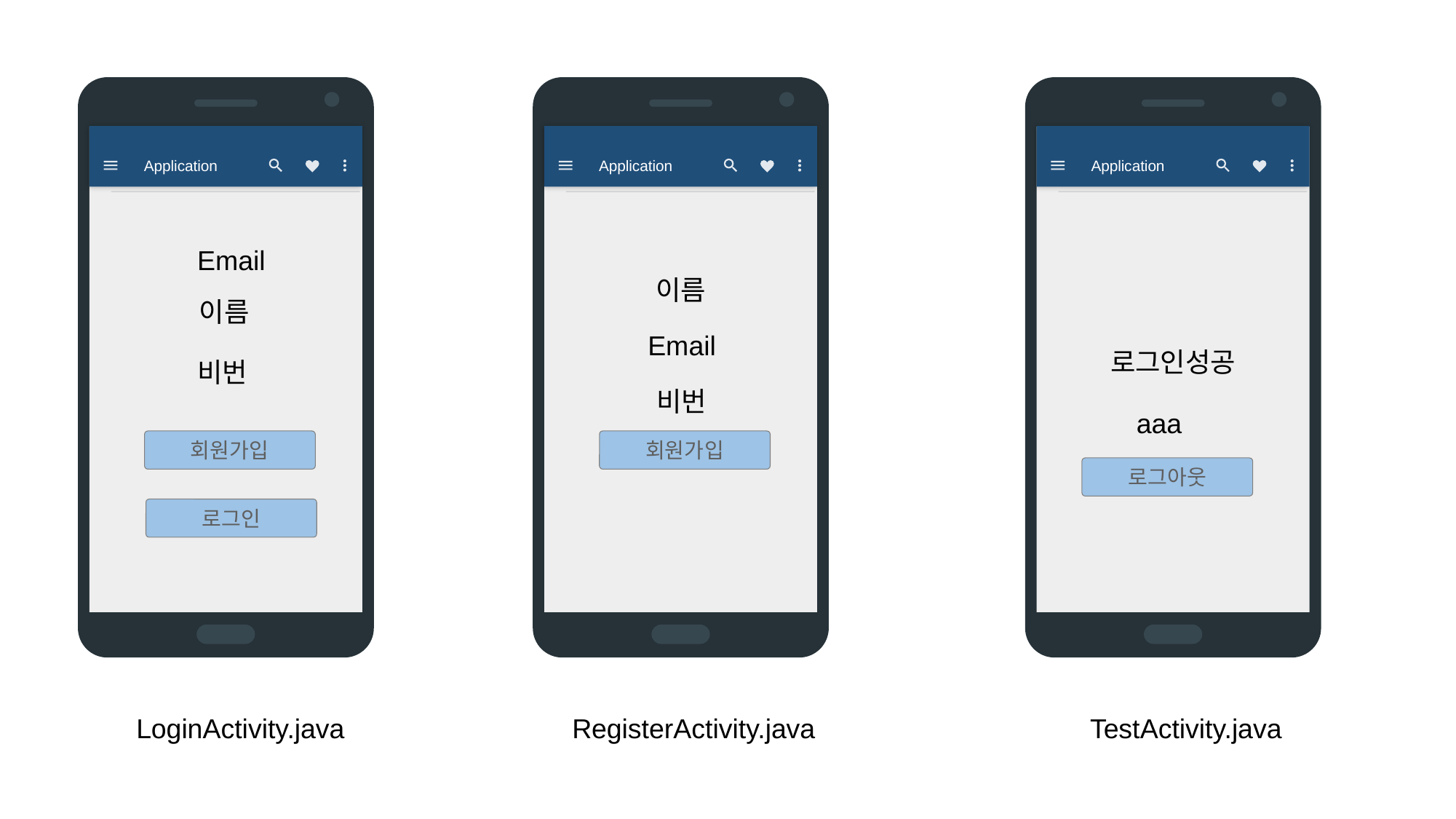

Application

Email
이름
LoginActivity.java
회원가입
로그인

Application

이름
Email
RegisterActivity.java
회원가입

Application

로그인성공
TestActivity.java
비번
비번
aaa
로그아웃